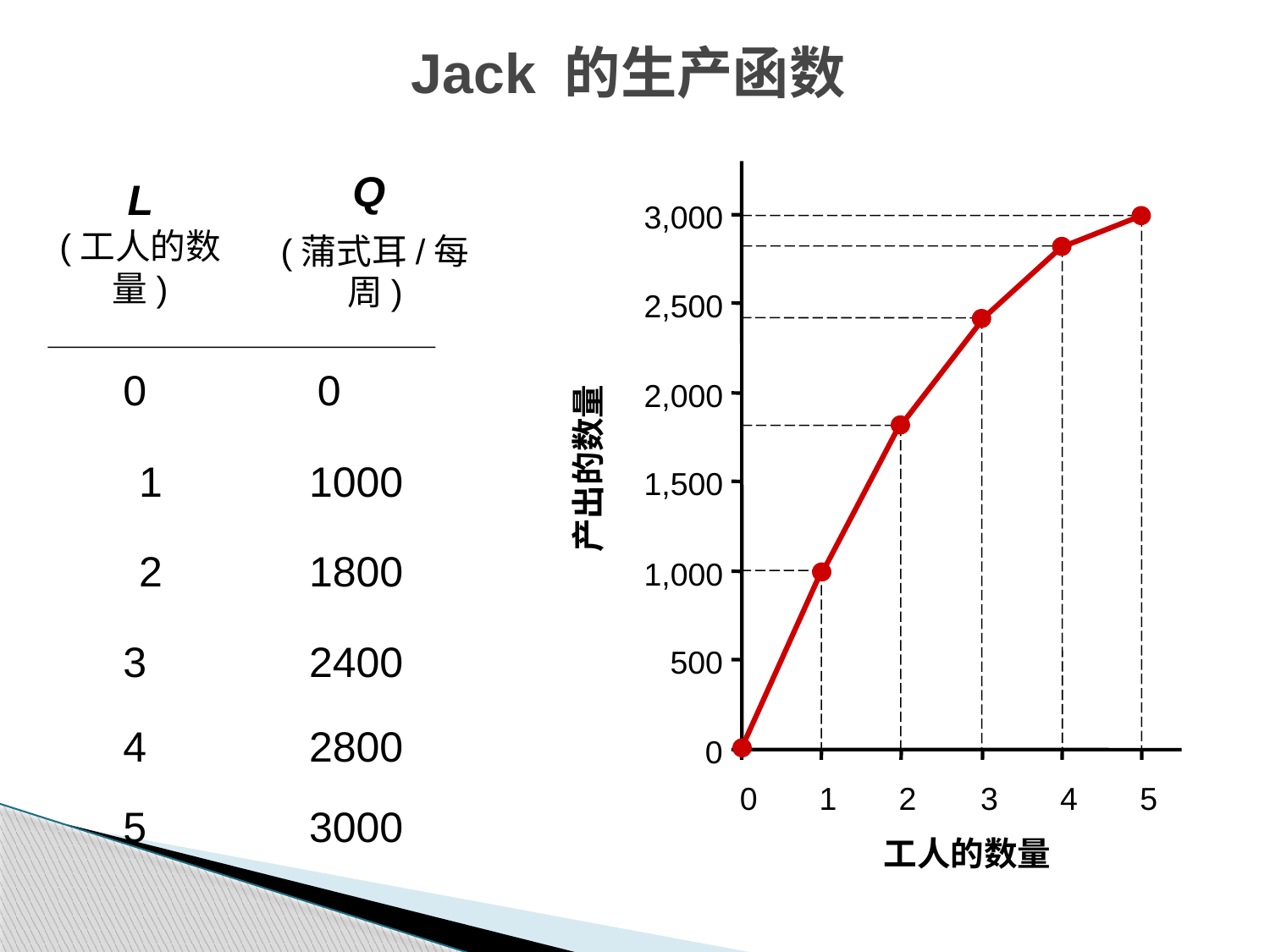

Jack 的生产函数

3,000

2,500

2,000

1,500

          产出的数量
1,000

500

0

0
1
2
3
4
5
工人的数量
L
(工人的数量)
Q
(蒲式耳/每周)

0
0

1
1000

2
1800

3
2400

4
2800

5
3000